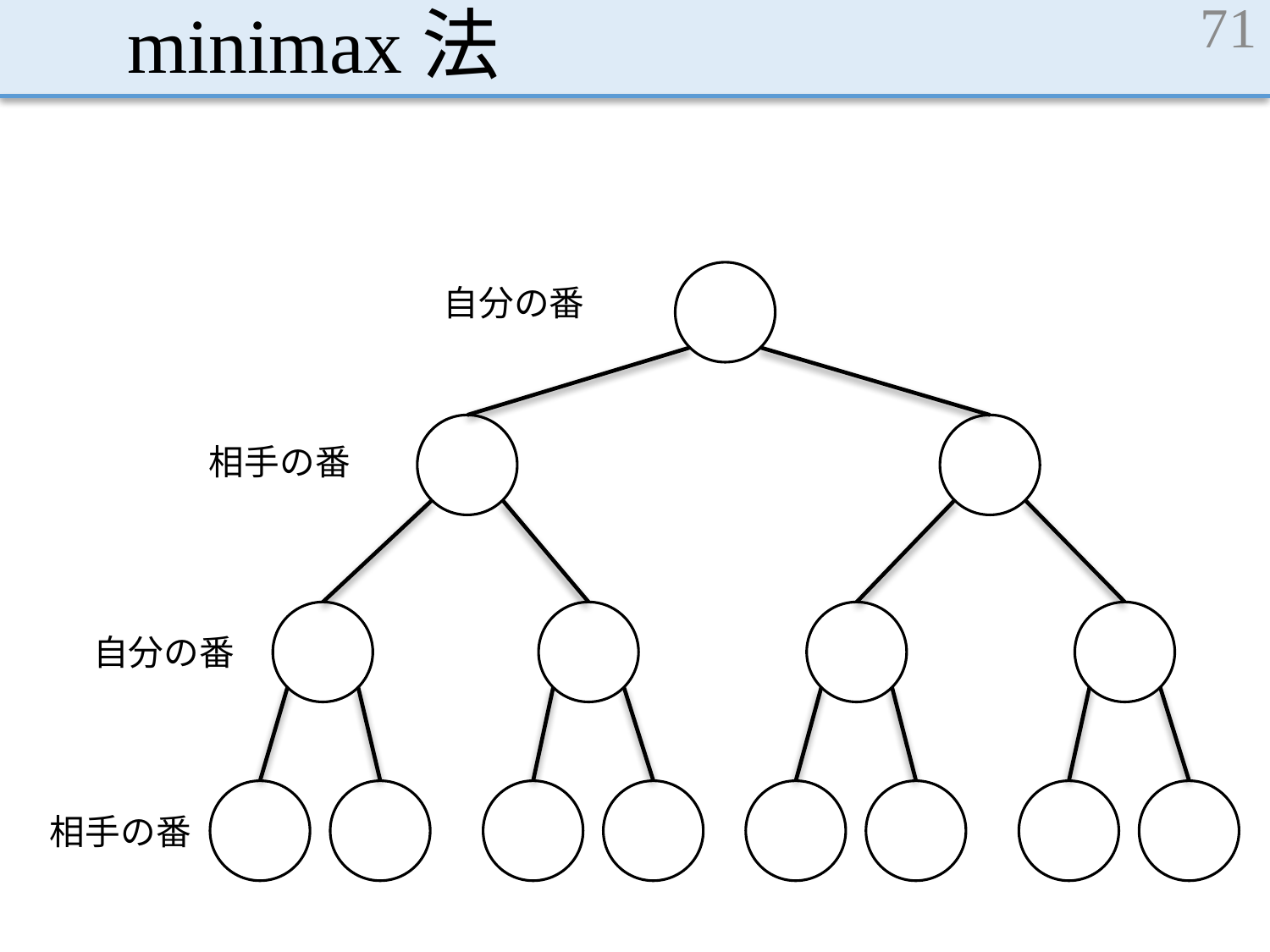

# minimax法
71

自分の番

相手の番

自分の番

相手の番